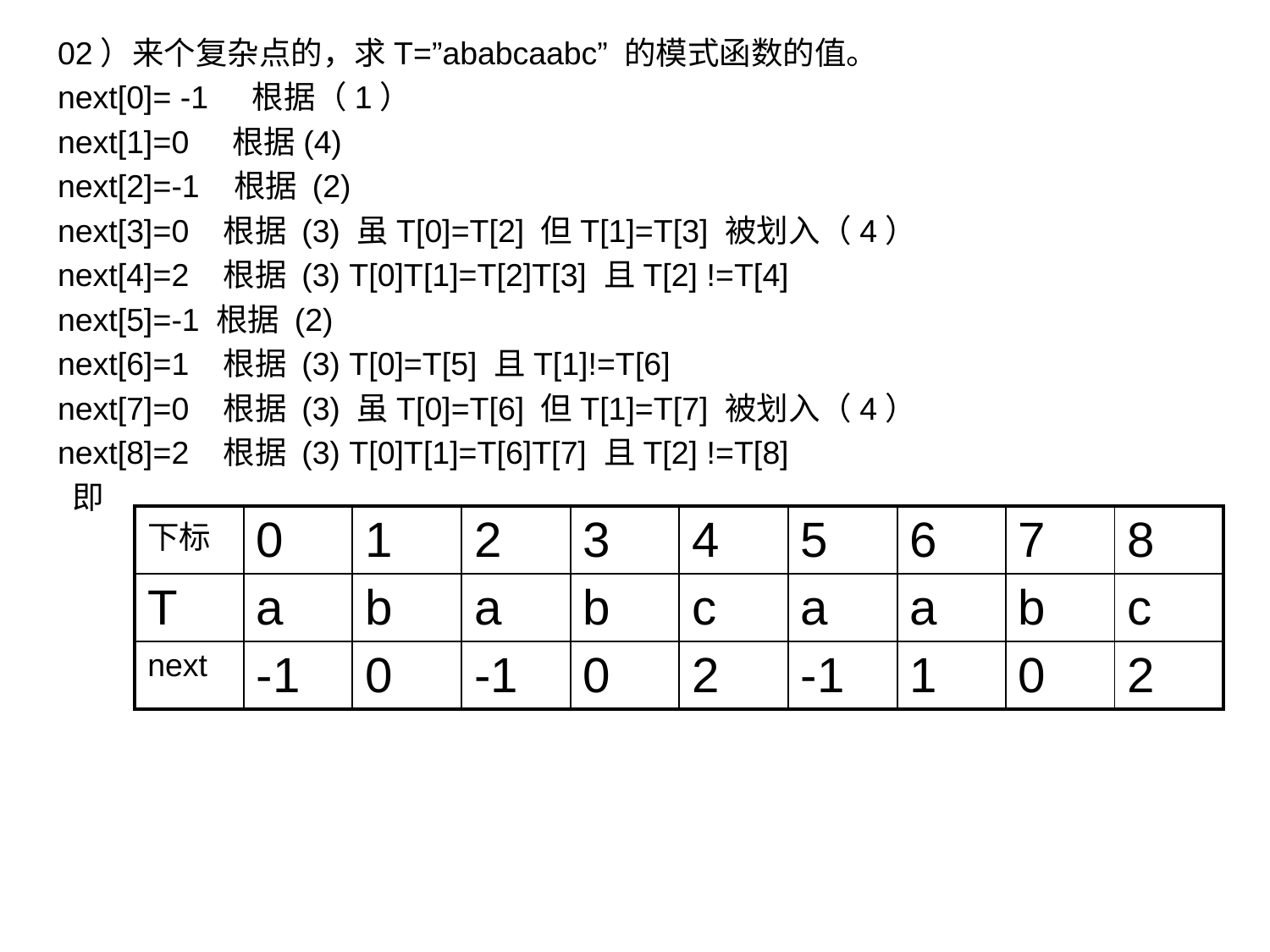

02）来个复杂点的，求T=”ababcaabc” 的模式函数的值。
next[0]= -1    根据（1）
next[1]=0    根据(4)
next[2]=-1   根据 (2)
next[3]=0   根据 (3) 虽T[0]=T[2] 但T[1]=T[3] 被划入（4）
next[4]=2   根据 (3) T[0]T[1]=T[2]T[3] 且T[2] !=T[4]
next[5]=-1 根据 (2)
next[6]=1   根据 (3) T[0]=T[5] 且T[1]!=T[6]
next[7]=0   根据 (3) 虽T[0]=T[6] 但T[1]=T[7] 被划入（4）
next[8]=2   根据 (3) T[0]T[1]=T[6]T[7] 且T[2] !=T[8]
 即
| 下标 | 0 | 1 | 2 | 3 | 4 | 5 | 6 | 7 | 8 |
| --- | --- | --- | --- | --- | --- | --- | --- | --- | --- |
| T | a | b | a | b | c | a | a | b | c |
| next | -1 | 0 | -1 | 0 | 2 | -1 | 1 | 0 | 2 |